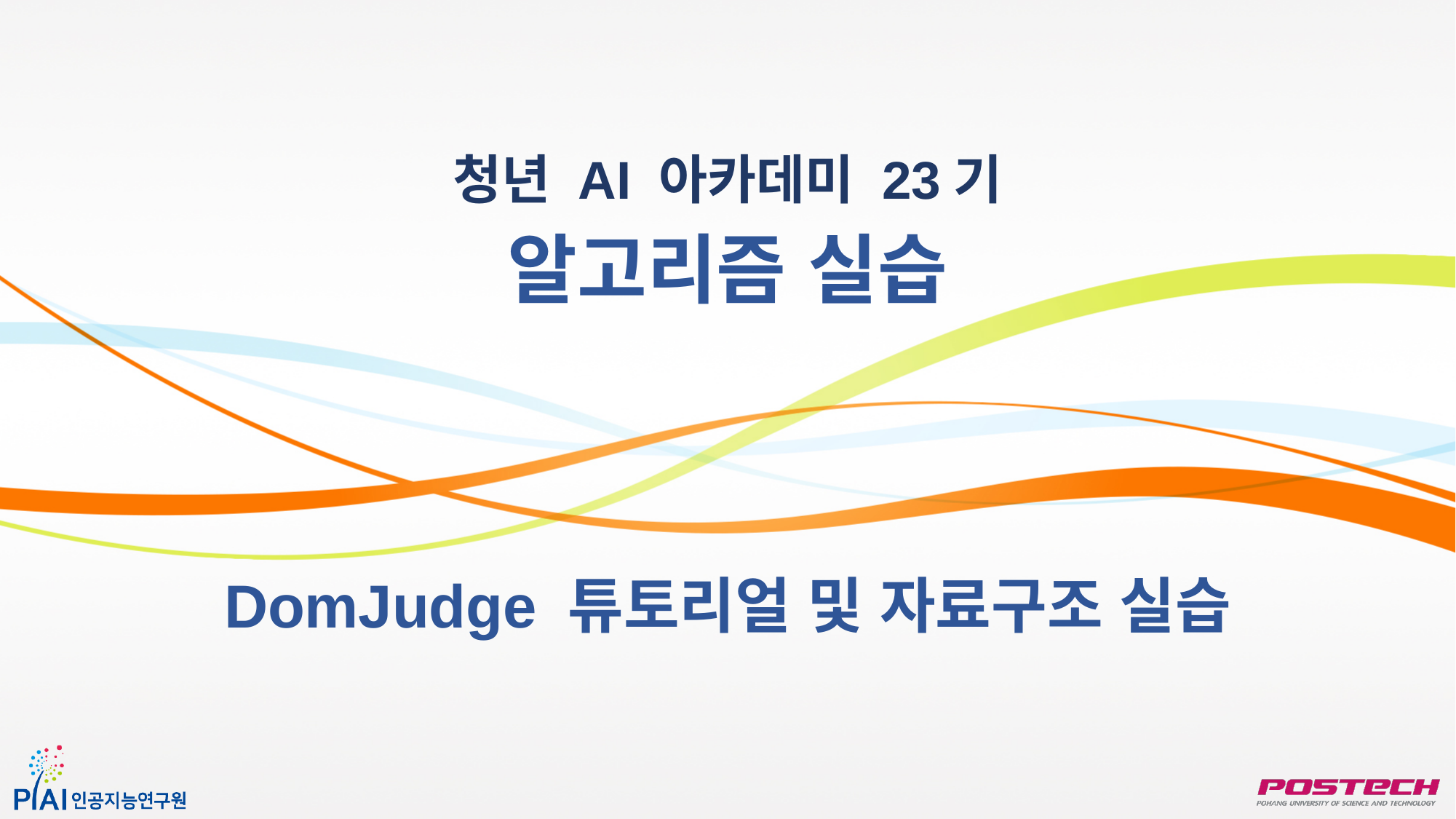

청년 AI 아카데미 23기
알고리즘 실습

DomJudge 튜토리얼 및 자료구조 실습